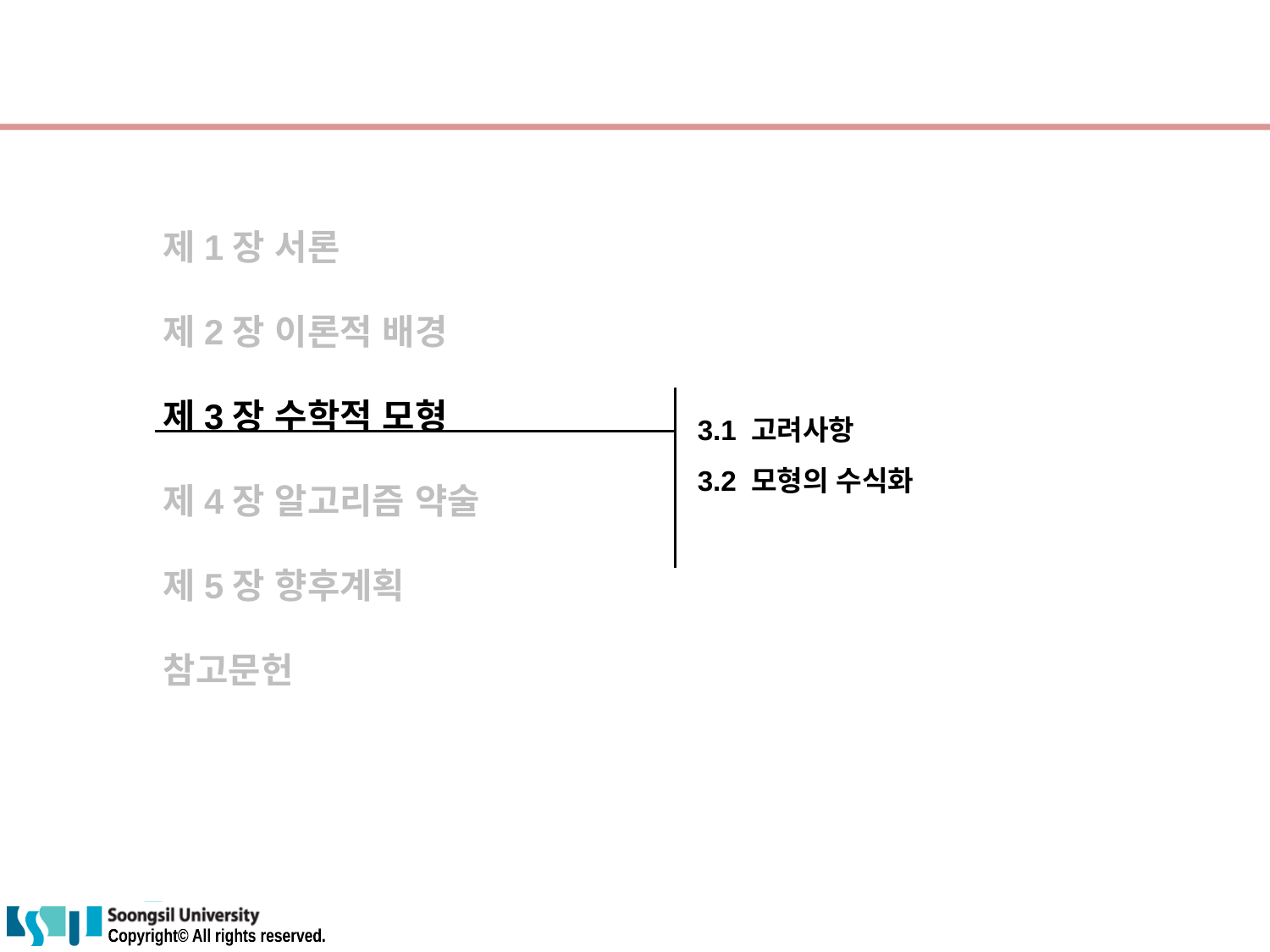

제1장 서론
제2장 이론적 배경
제3장 수학적 모형
제4장 알고리즘 약술
제5장 향후계획
참고문헌

3.1 고려사항
3.2 모형의 수식화